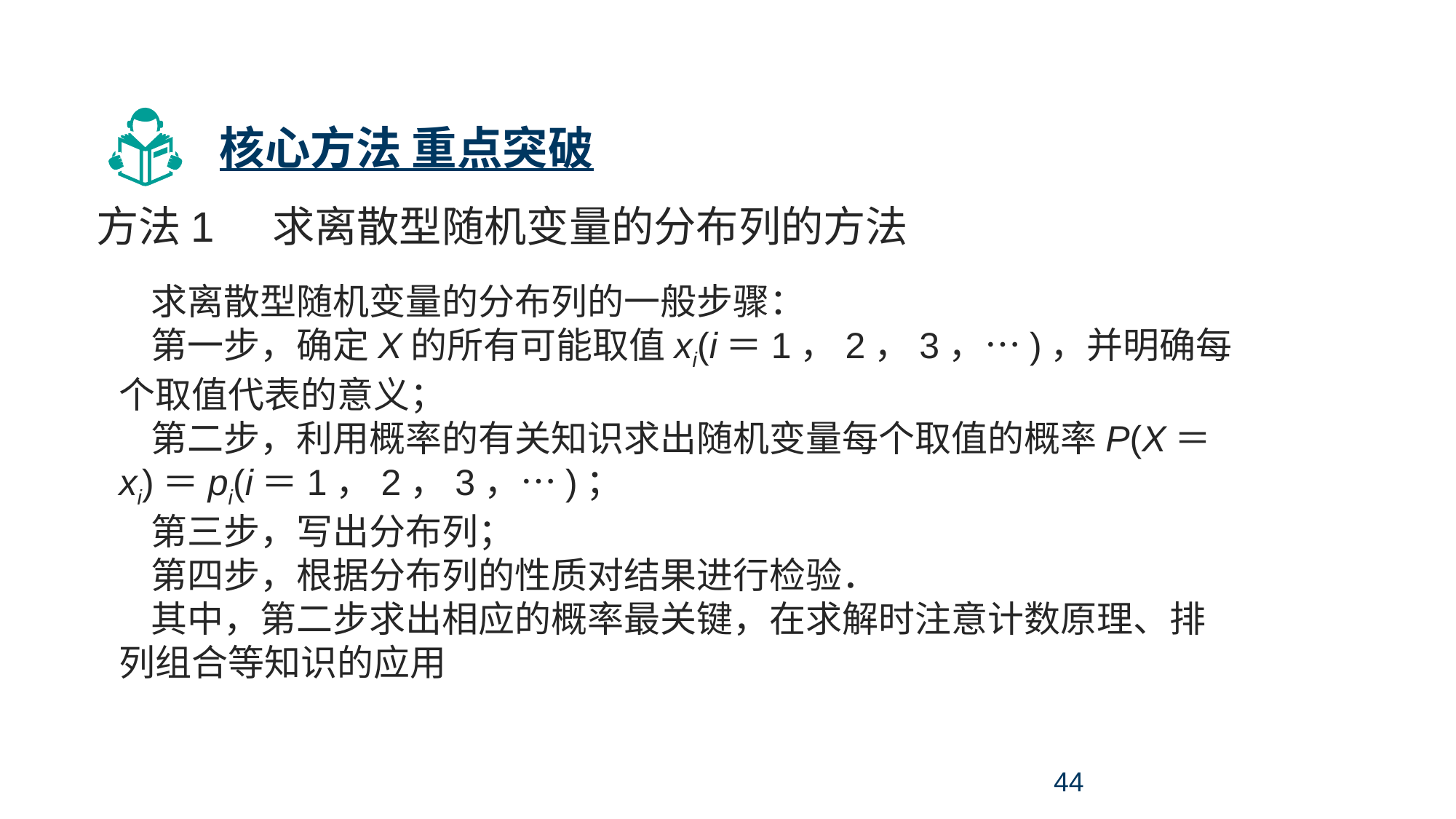

考点二  离散型随机变量及其分布列、数学期望与方差

核心方法 重点突破
方法1    求离散型随机变量的分布列的方法
求离散型随机变量的分布列的一般步骤：
第一步，确定X的所有可能取值xi(i＝1，2，3，…)，并明确每个取值代表的意义；
第二步，利用概率的有关知识求出随机变量每个取值的概率P(X＝xi)＝pi(i＝1，2，3，…)；
第三步，写出分布列；
第四步，根据分布列的性质对结果进行检验．
其中，第二步求出相应的概率最关键，在求解时注意计数原理、排列组合等知识的应用
44